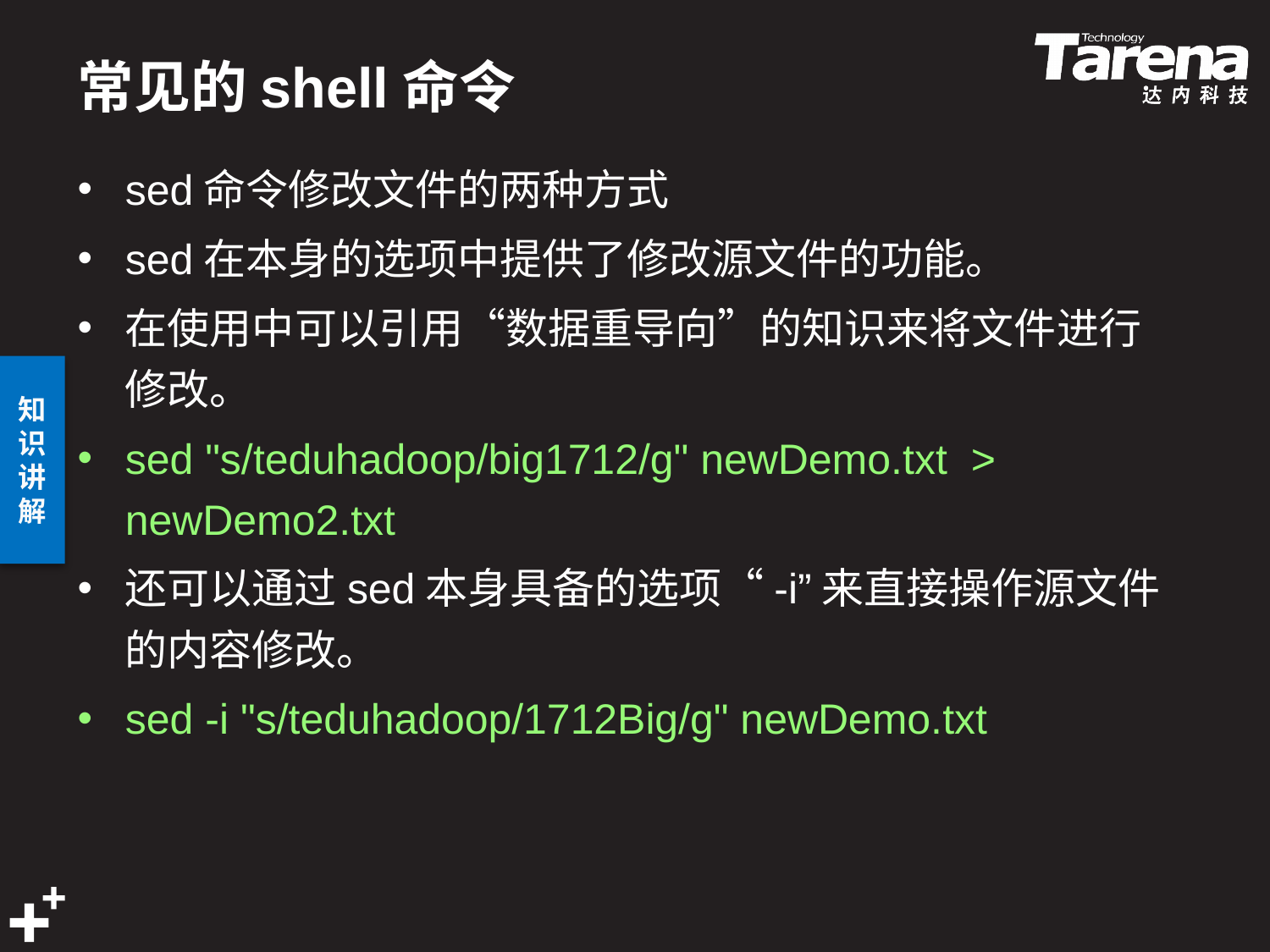

# 常见的shell命令
sed命令修改文件的两种方式
sed在本身的选项中提供了修改源文件的功能。
在使用中可以引用“数据重导向”的知识来将文件进行修改。
sed "s/teduhadoop/big1712/g" newDemo.txt  > newDemo2.txt
还可以通过sed本身具备的选项“-i”来直接操作源文件的内容修改。
sed -i "s/teduhadoop/1712Big/g" newDemo.txt